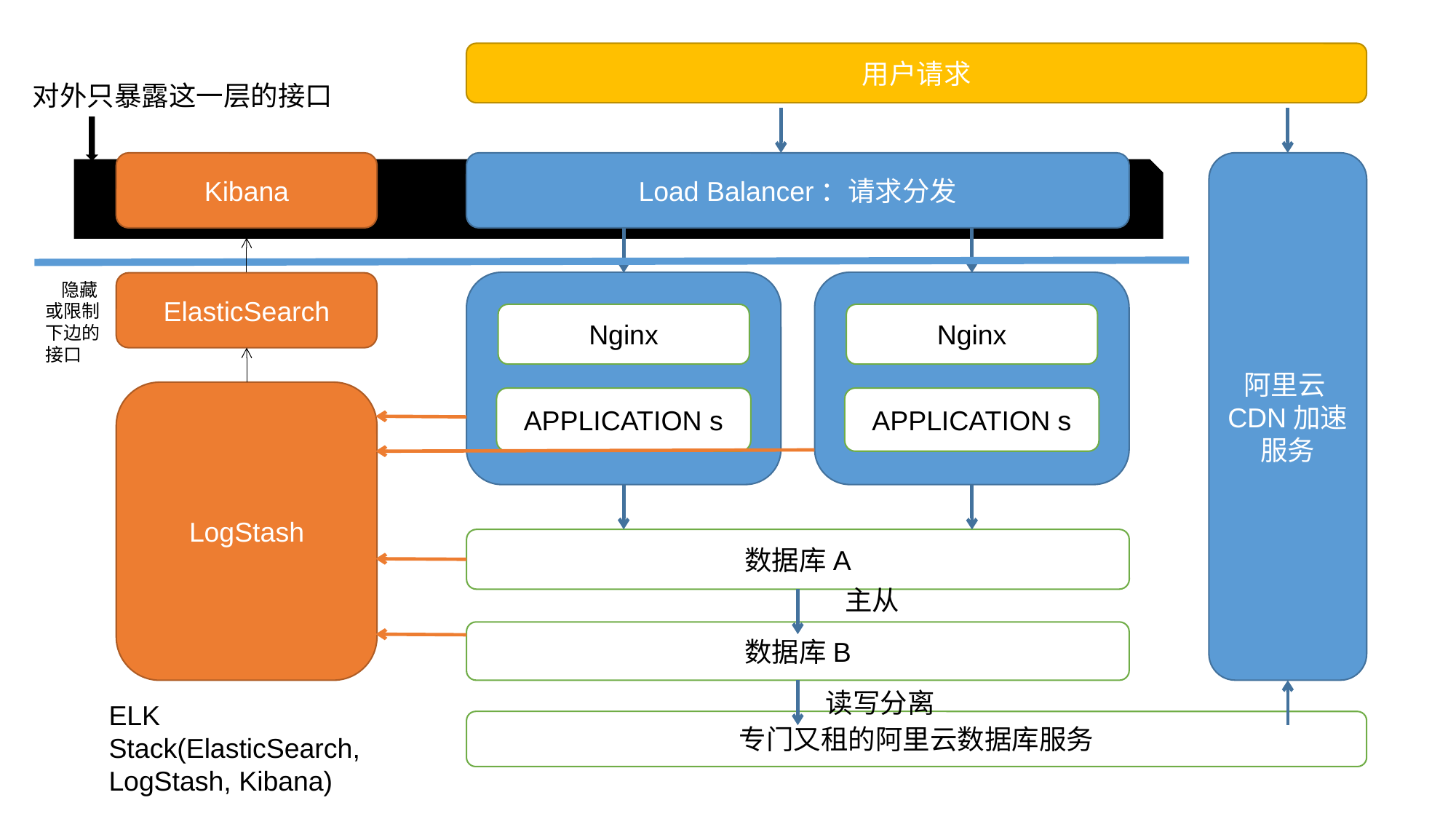

用户请求
对外只暴露这一层的接口

Kibana
Load Balancer：请求分发
阿里云CDN加速服务

   隐藏或限制下边的接口
ElasticSearch
Nginx
Nginx
LogStash
APPLICATION s
APPLICATION s
数据库A
主从
数据库B
读写分离
ELK Stack(ElasticSearch, LogStash, Kibana)
专门又租的阿里云数据库服务